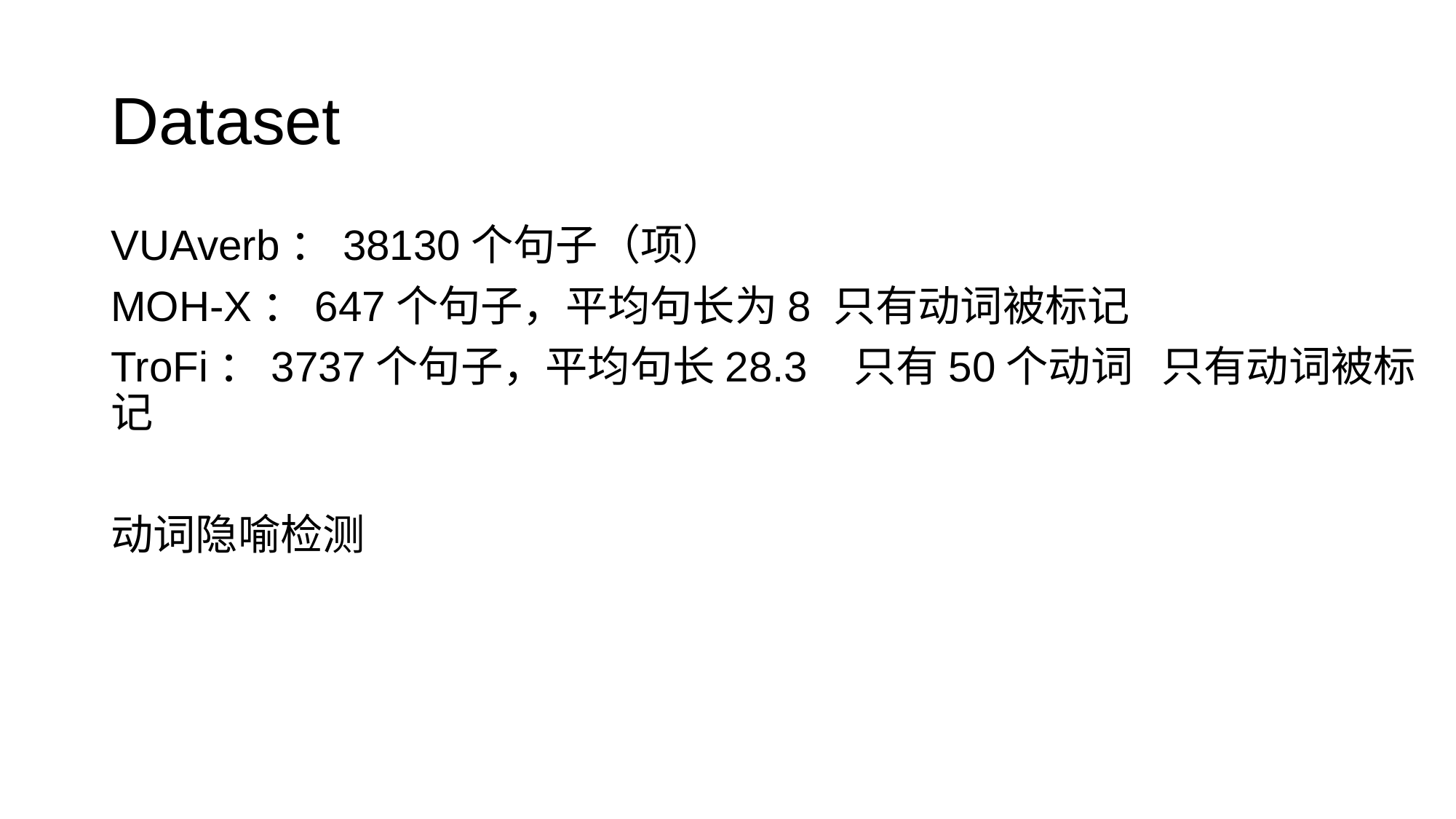

# Dataset
VUAverb：38130个句子（项）
MOH-X：647个句子，平均句长为8 只有动词被标记
TroFi：3737个句子，平均句长28.3   只有50个动词   只有动词被标记

动词隐喻检测